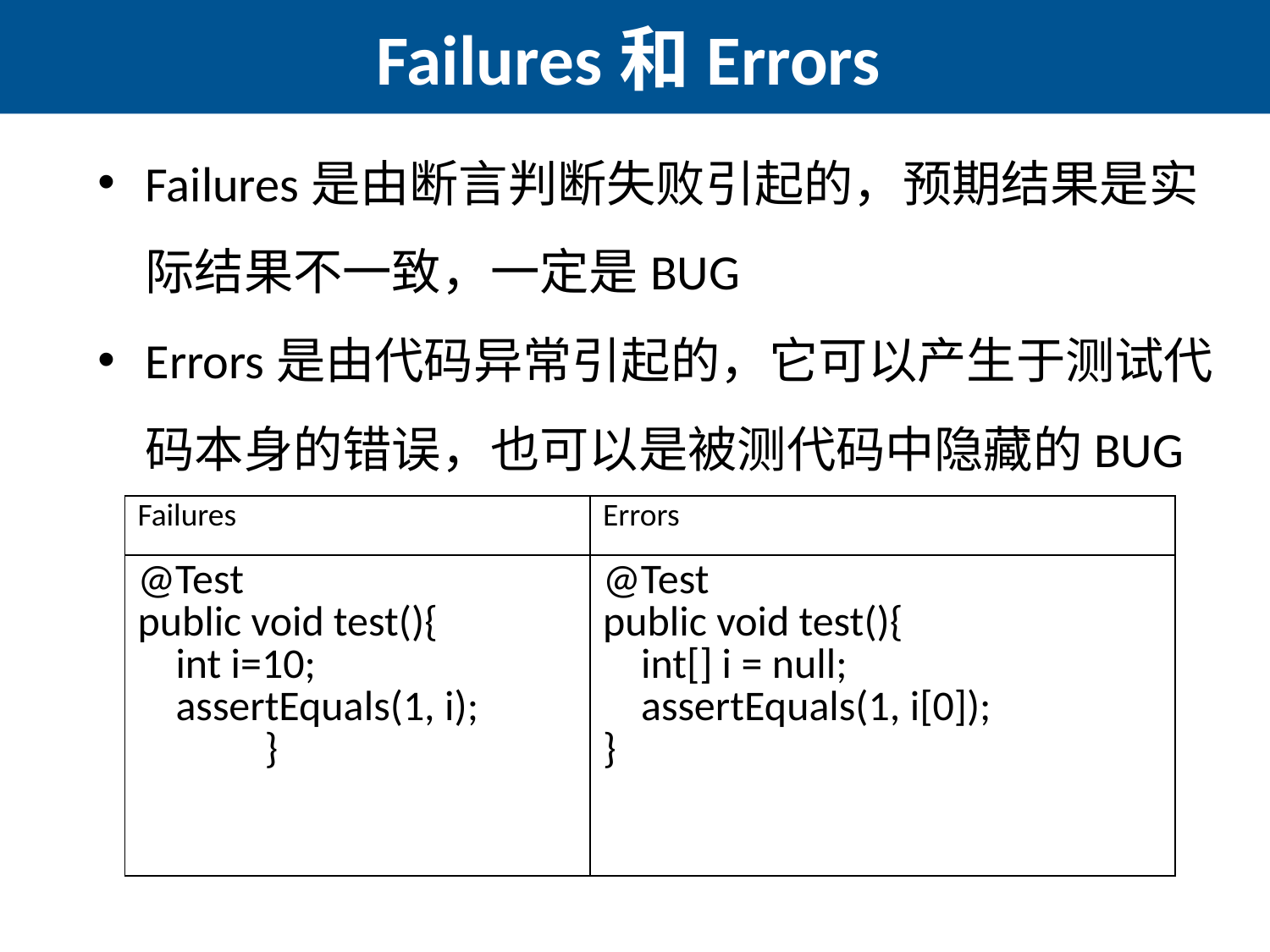

# Failures和Errors
Failures是由断言判断失败引起的，预期结果是实际结果不一致，一定是BUG
Errors是由代码异常引起的，它可以产生于测试代码本身的错误，也可以是被测代码中隐藏的BUG

| Failures | Errors |
| --- | --- |
| @Test public void test(){ int i=10; assertEquals(1, i); } | @Test public void test(){ int[] i = null; assertEquals(1, i[0]); } |